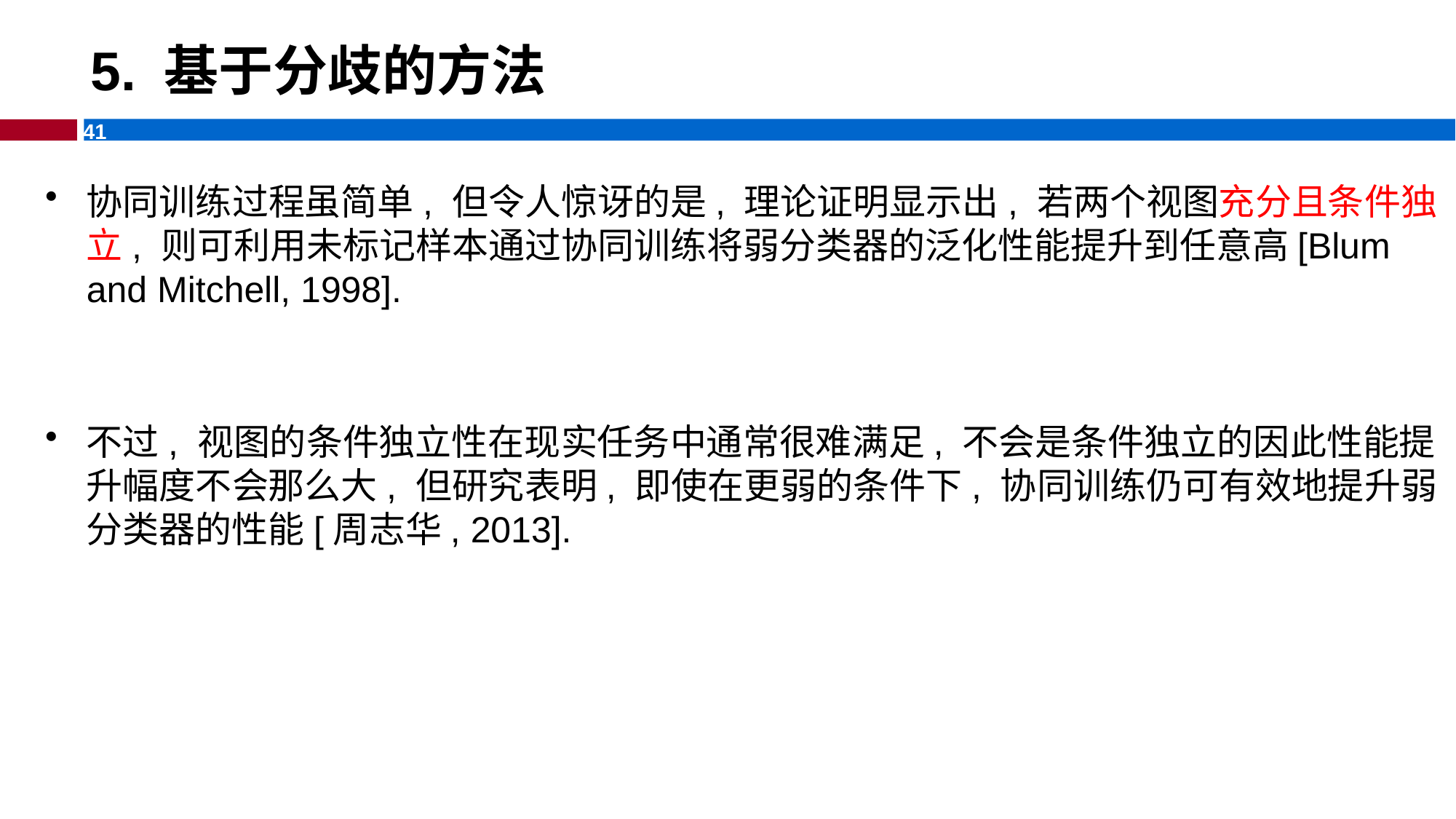

# 5. 基于分歧的方法
协同训练过程虽简单, 但令人惊讶的是, 理论证明显示出, 若两个视图充分且条件独立, 则可利用未标记样本通过协同训练将弱分类器的泛化性能提升到任意高[Blum and Mitchell, 1998].

不过, 视图的条件独立性在现实任务中通常很难满足, 不会是条件独立的因此性能提升幅度不会那么大, 但研究表明, 即使在更弱的条件下, 协同训练仍可有效地提升弱分类器的性能[周志华, 2013].